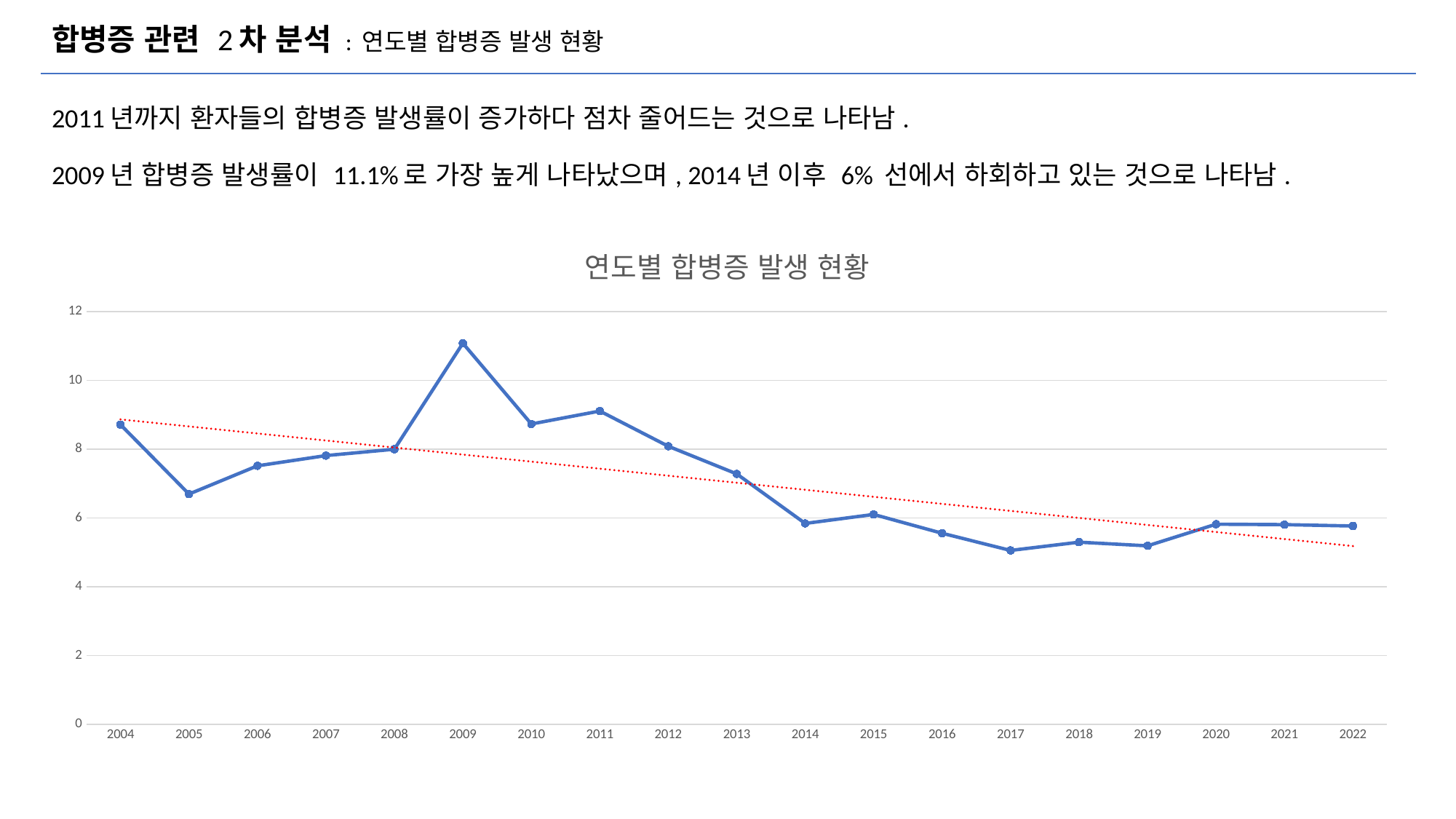

# 합병증 관련 2차 분석 : 연도별 합병증 발생 현황
2011년까지 환자들의 합병증 발생률이 증가하다 점차 줄어드는 것으로 나타남.
2009년 합병증 발생률이 11.1%로 가장 높게 나타났으며, 2014년 이후 6% 선에서 하회하고 있는 것으로 나타남.

[unsupported chart]